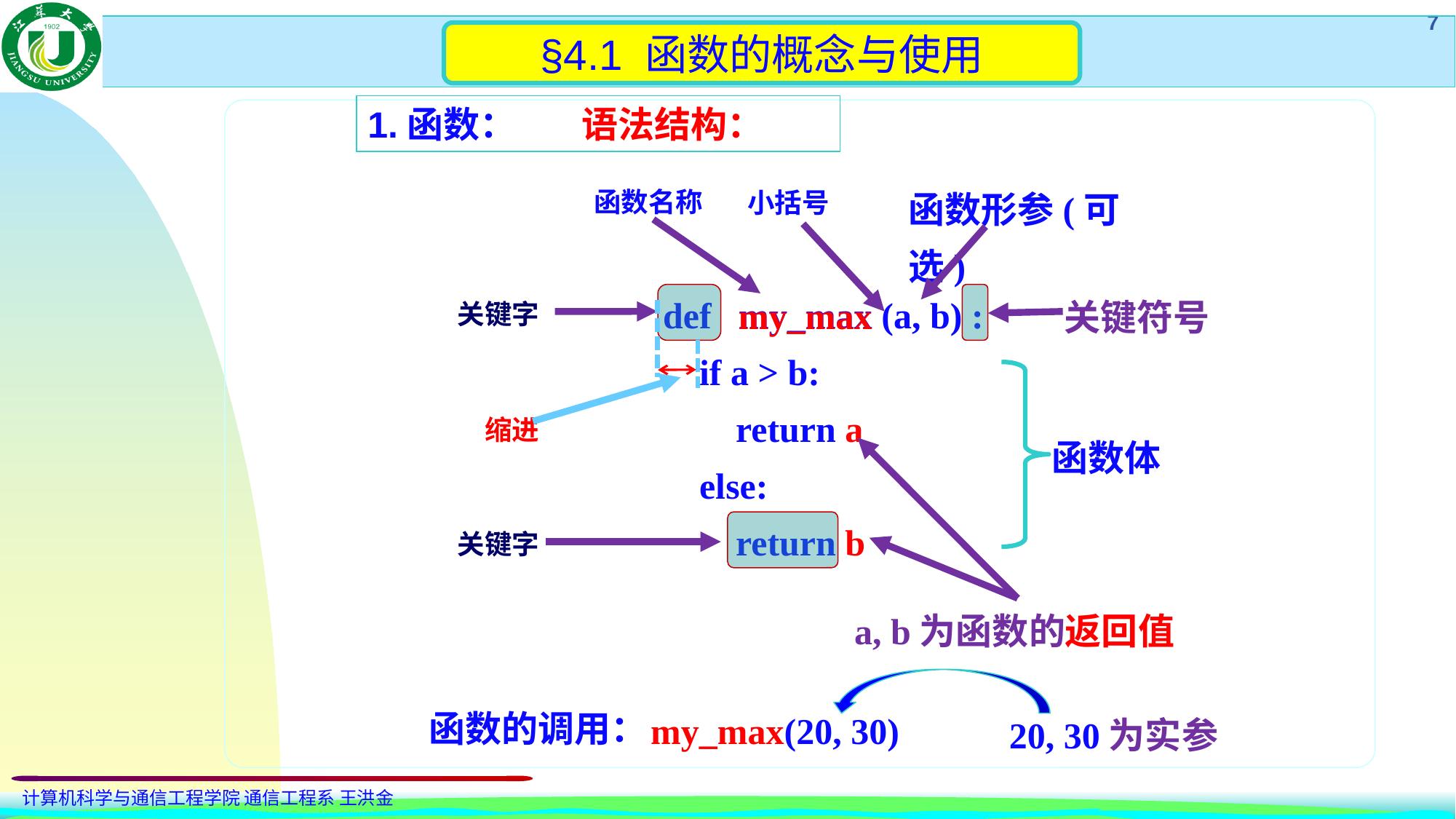

§4.1 函数的概念与使用
1.函数：        语法结构：
函数形参(可选)
函数名称
小括号
def   my_max (a, b) :
    if a > b:
        return a
    else:
        return b
my_max
关键符号
关键字

缩进
函数体

关键字
a, b为函数的返回值

my_max(20, 30)
函数的调用：
20, 30为实参